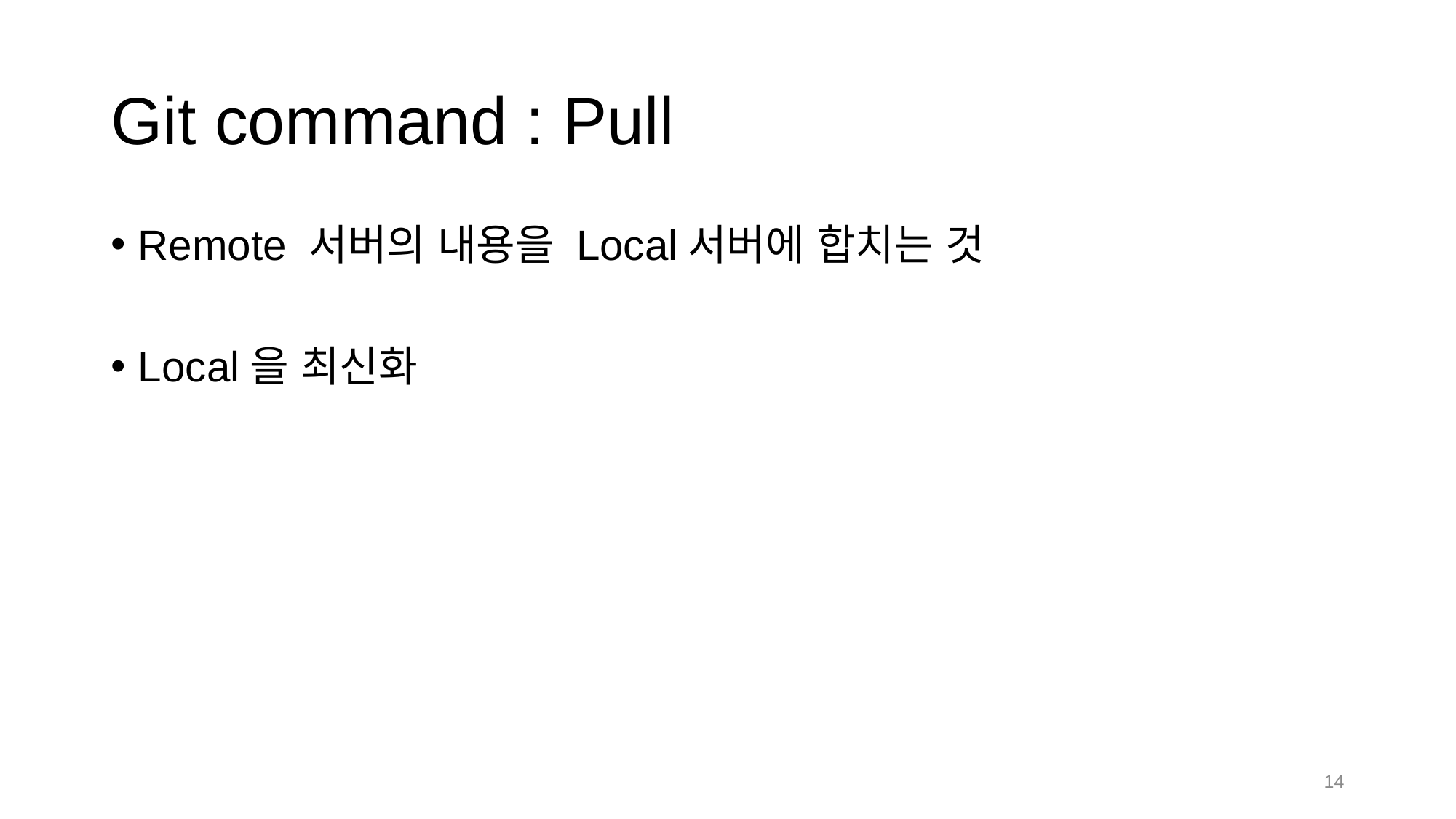

# Git command : Pull
Remote 서버의 내용을 Local서버에 합치는 것

Local을 최신화

14